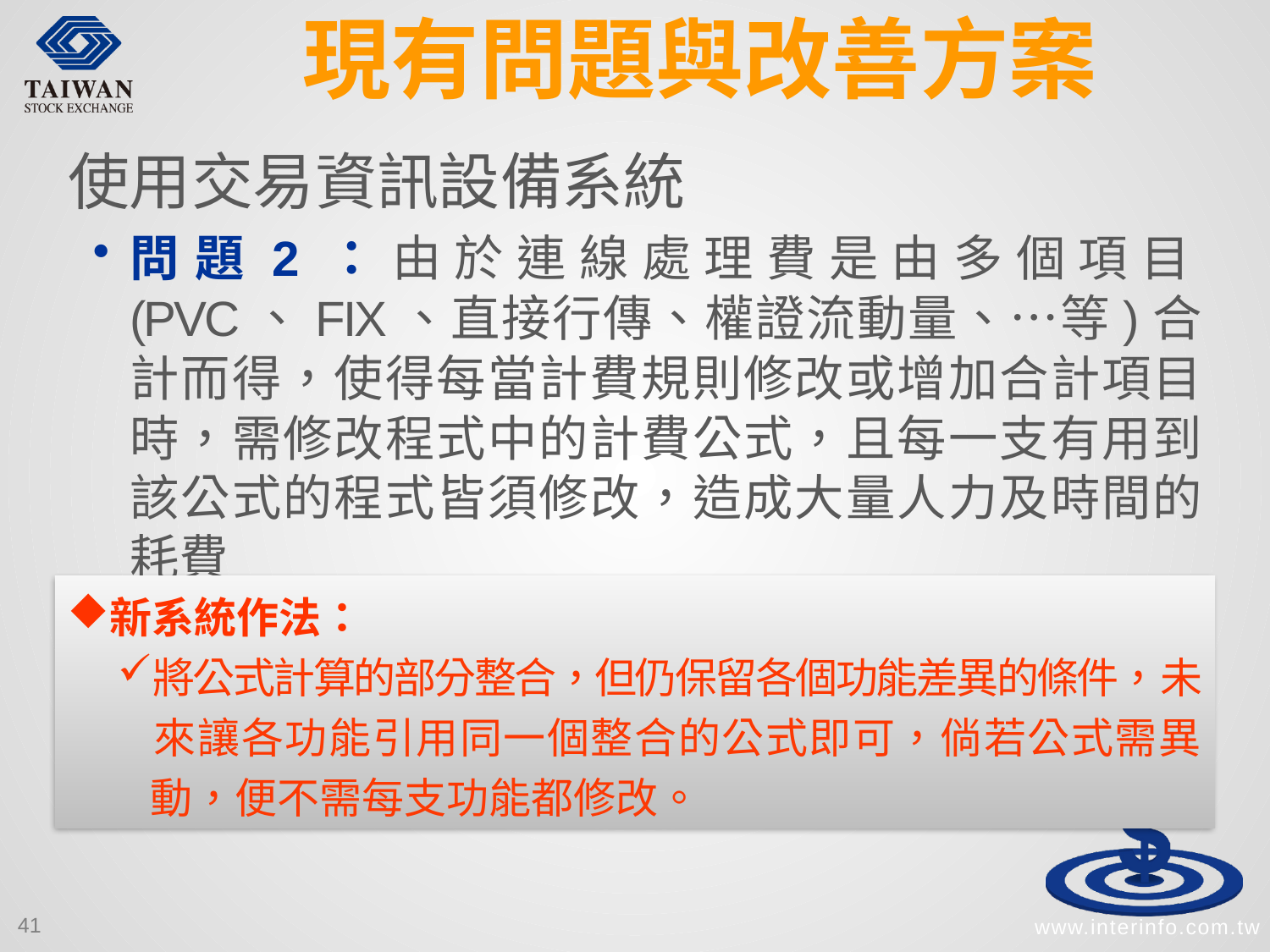

# 現有問題與改善方案
使用交易資訊設備系統
問題2：由於連線處理費是由多個項目(PVC、FIX、直接行傳、權證流動量、…等)合計而得，使得每當計費規則修改或增加合計項目時，需修改程式中的計費公式，且每一支有用到該公式的程式皆須修改，造成大量人力及時間的耗費
新系統作法：
將公式計算的部分整合，但仍保留各個功能差異的條件，未
  來讓各功能引用同一個整合的公式即可，倘若公式需異
  動，便不需每支功能都修改。